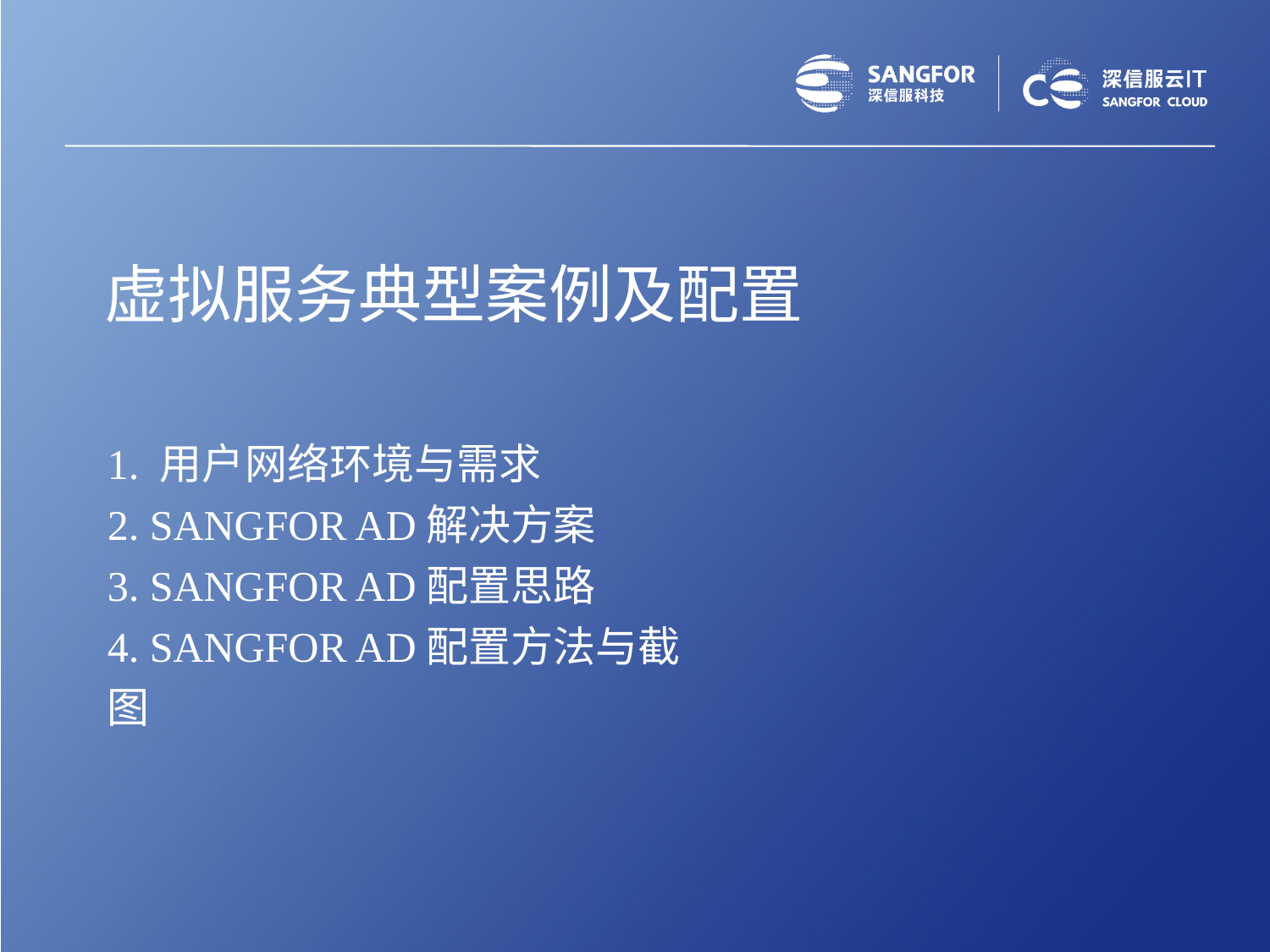

虚拟服务典型案例及配置
1. 用户网络环境与需求
2. SANGFOR AD解决方案
3. SANGFOR AD配置思路
4. SANGFOR AD配置方法与截图